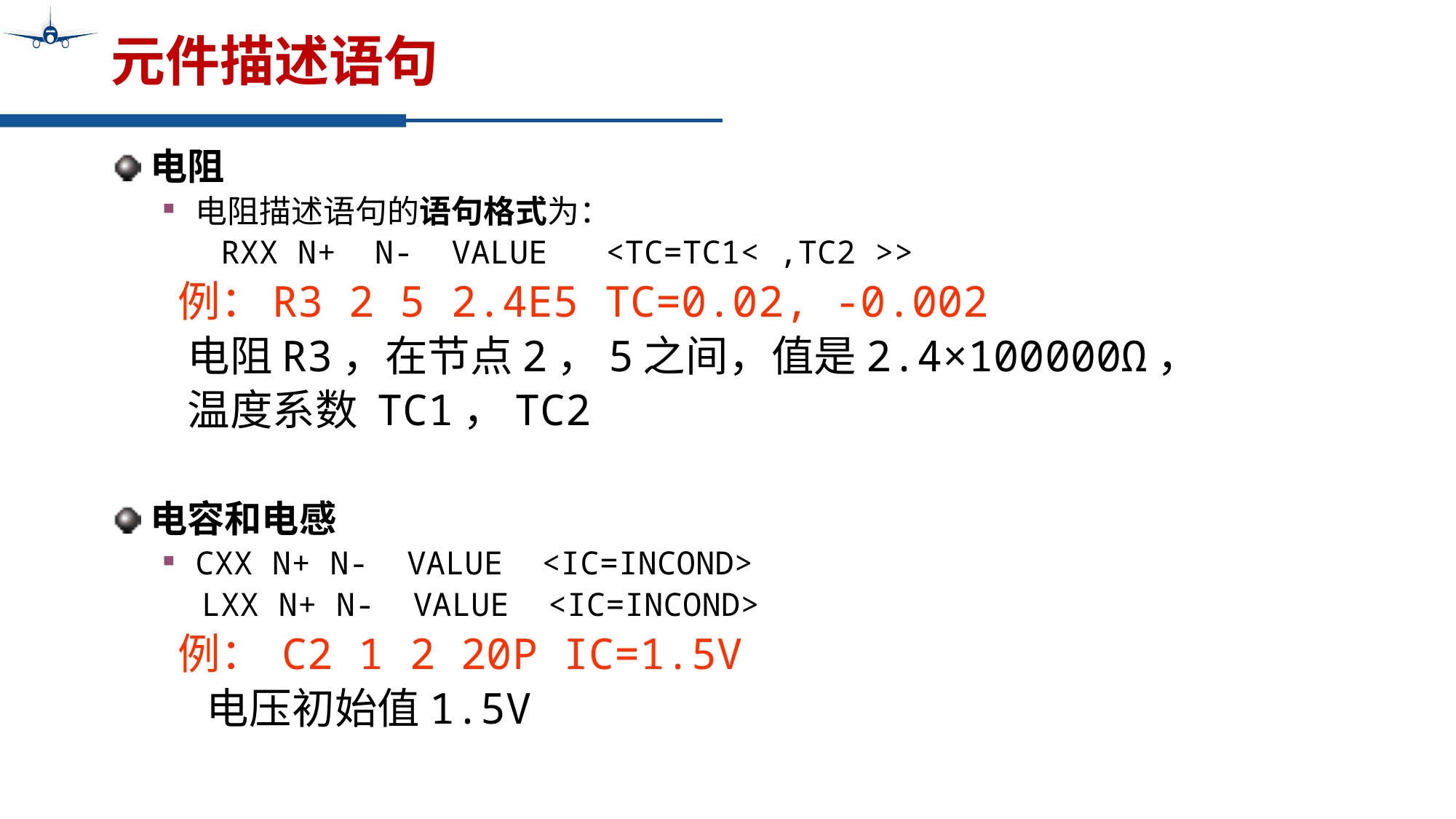

# 元件描述语句
电阻
电阻描述语句的语句格式为：
   RXX N+  N-  VALUE   <TC=TC1< ,TC2 >>
      例：R3 2 5 2.4E5 TC=0.02, -0.002
       电阻R3，在节点2，5之间，值是2.4×100000Ω，
       温度系数 TC1，TC2

电容和电感
CXX N+ N-  VALUE  <IC=INCOND>
  LXX N+ N-  VALUE  <IC=INCOND>
      例： C2 1 2 20P IC=1.5V
         电压初始值1.5V